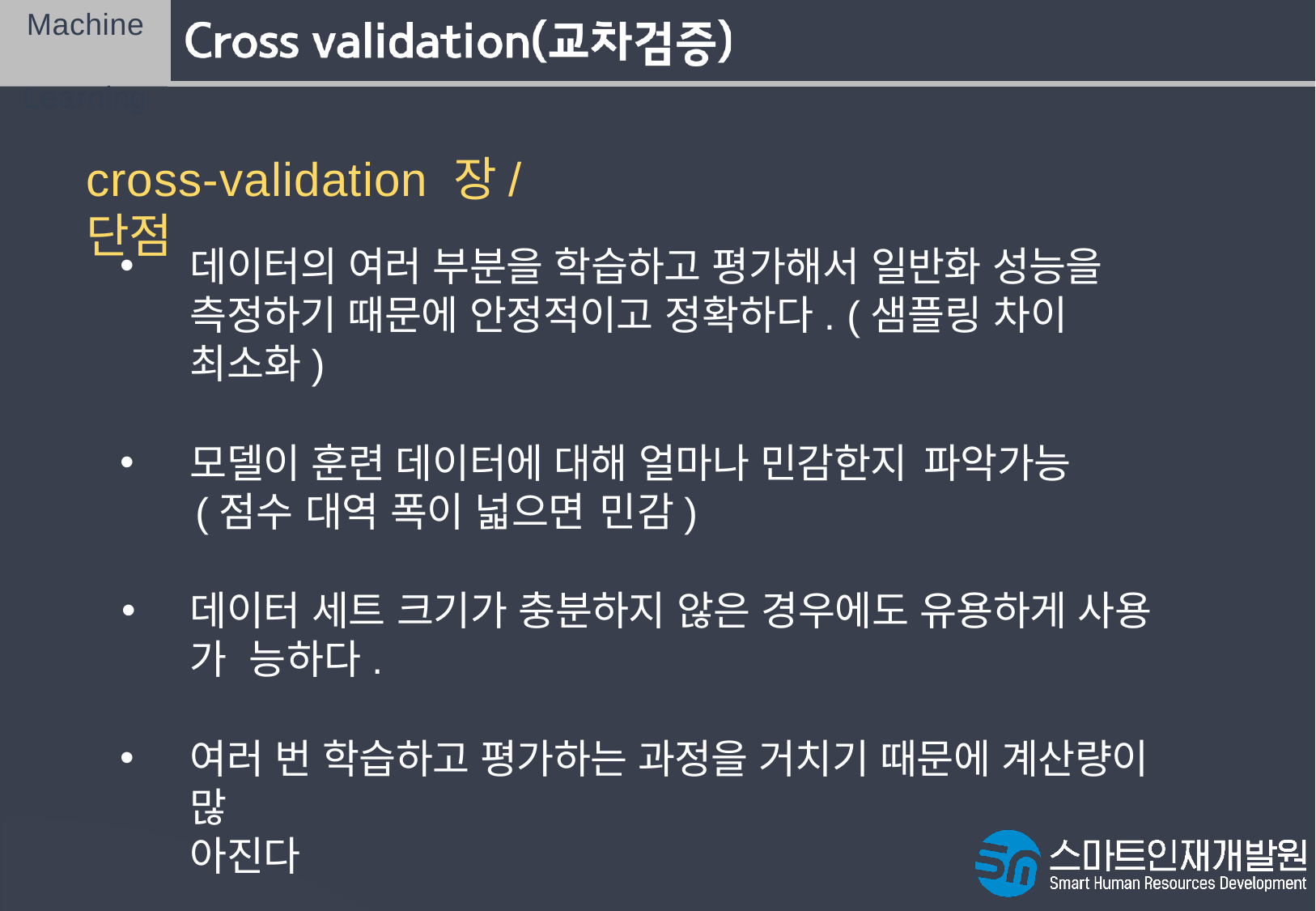

Machine  Learning

# cross-validation 장/단점
데이터의 여러 부분을 학습하고 평가해서 일반화 성능을  측정하기 때문에 안정적이고 정확하다. (샘플링 차이 최소화)

모델이 훈련 데이터에 대해 얼마나 민감한지 파악가능
(점수 대역 폭이 넓으면 민감)

데이터 세트 크기가 충분하지 않은 경우에도 유용하게 사용 가  능하다.

여러 번 학습하고 평가하는 과정을 거치기 때문에 계산량이 많
아진다